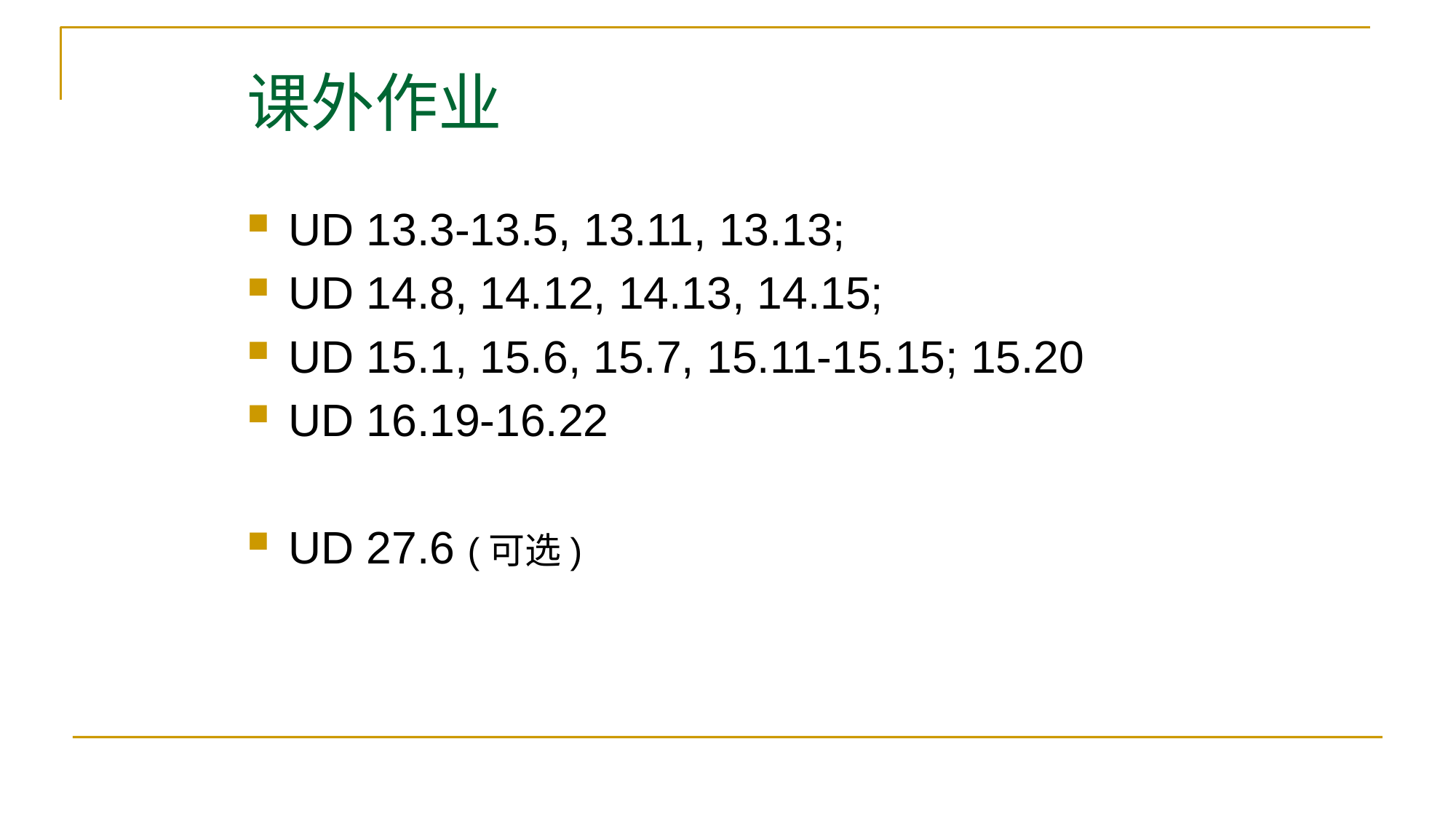

# 课外作业
UD 13.3-13.5, 13.11, 13.13;
UD 14.8, 14.12, 14.13, 14.15;
UD 15.1, 15.6, 15.7, 15.11-15.15; 15.20
UD 16.19-16.22

UD 27.6 (可选)